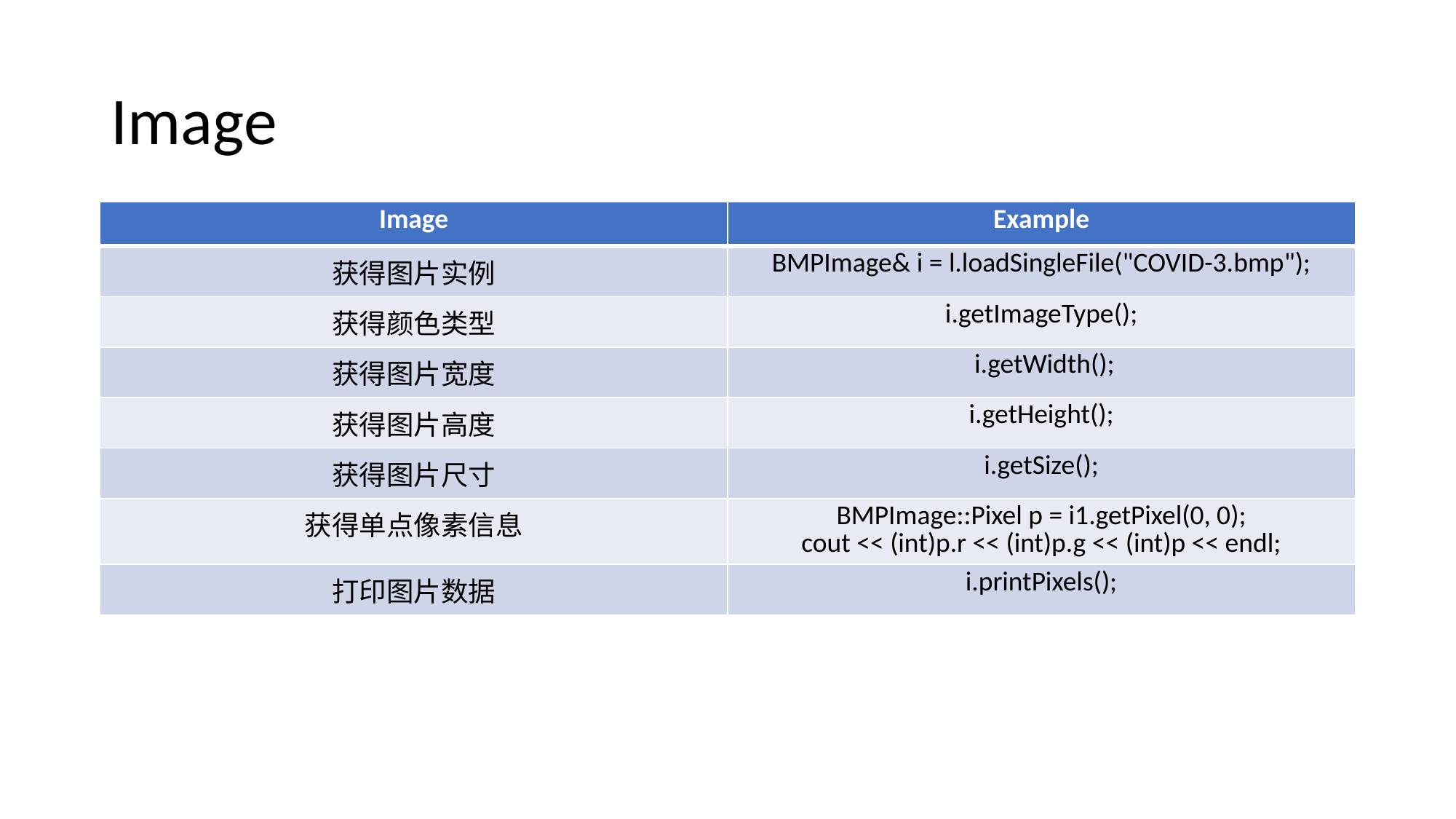

# Image
| Image | Example |
| --- | --- |
| 获得图片实例 | BMPImage& i = l.loadSingleFile("COVID-3.bmp"); |
| 获得颜色类型 | i.getImageType(); |
| 获得图片宽度 | i.getWidth(); |
| 获得图片高度 | i.getHeight(); |
| 获得图片尺寸 | i.getSize(); |
| 获得单点像素信息 | BMPImage::Pixel p = i1.getPixel(0, 0); cout << (int)p.r << (int)p.g << (int)p << endl; |
| 打印图片数据 | i.printPixels(); |